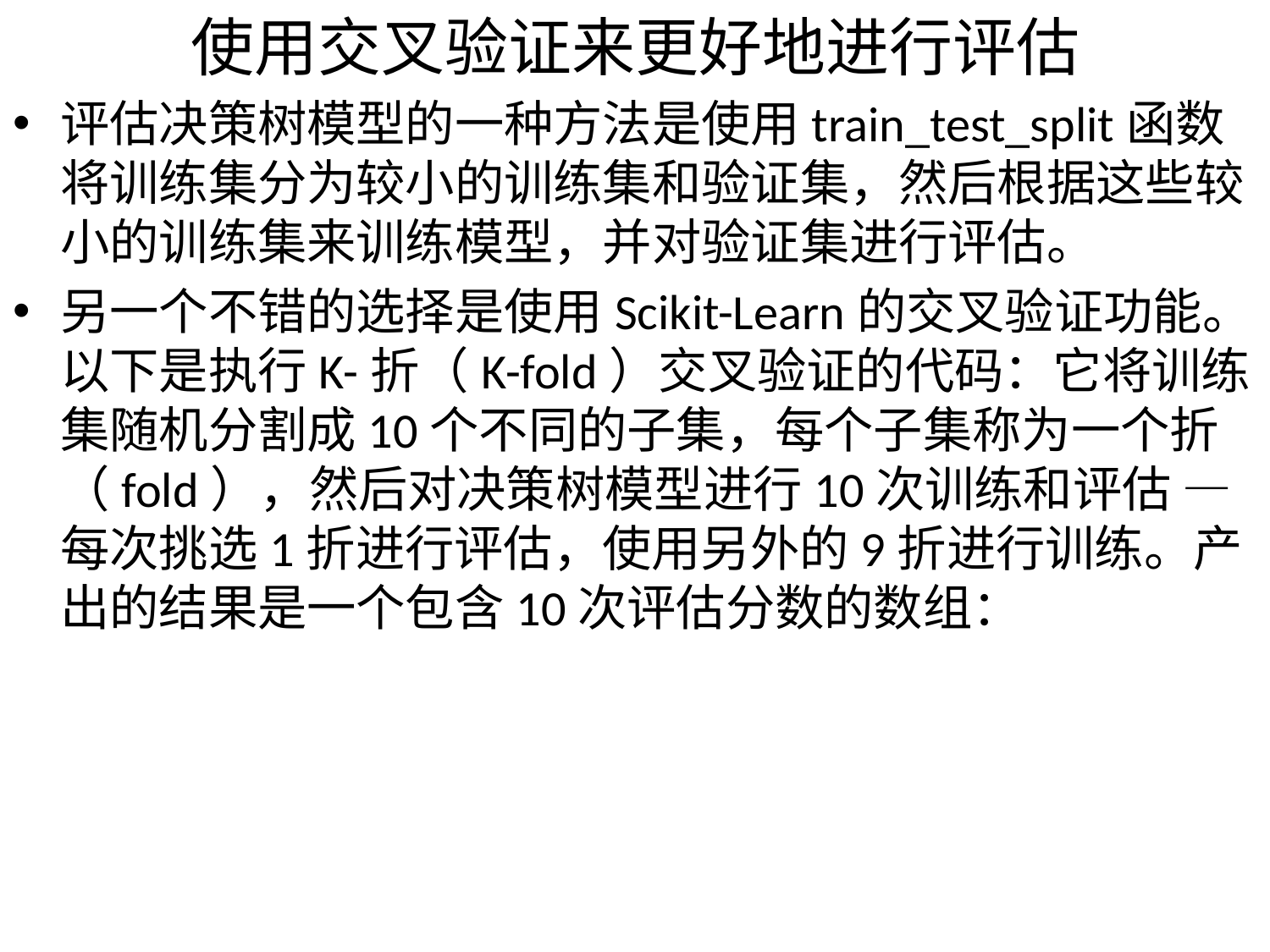

# 使用交叉验证来更好地进行评估
评估决策树模型的一种方法是使用train_test_split函数将训练集分为较小的训练集和验证集，然后根据这些较小的训练集来训练模型，并对验证集进行评估。
另一个不错的选择是使用Scikit-Learn的交叉验证功能。以下是执行K-折（K-fold）交叉验证的代码：它将训练集随机分割成10个不同的子集，每个子集称为一个折（fold），然后对决策树模型进行10次训练和评估 — 每次挑选1折进行评估，使用另外的9折进行训练。产出的结果是一个包含10次评估分数的数组：